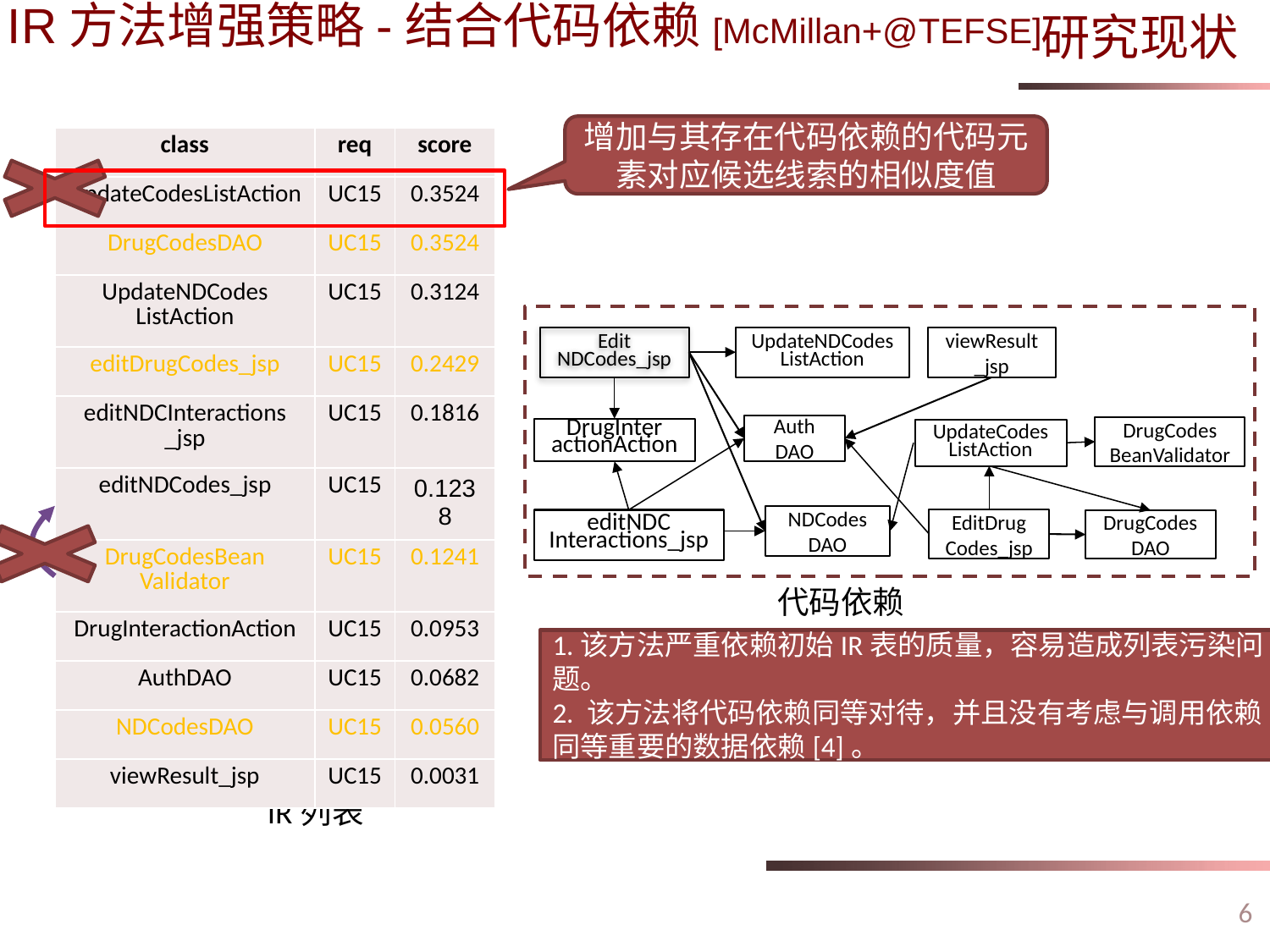

研究现状
# IR方法增强策略-结合代码依赖[McMillan+@TEFSE]
增加与其存在代码依赖的代码元素对应候选线索的相似度值
| class | req | score |
| --- | --- | --- |
| UpdateCodesListAction | UC15 | 0.3524 |
| DrugCodesDAO | UC15 | 0.3167 |
| UpdateNDCodes ListAction | UC15 | 0.3124 |
| editDrugCodes\_jsp | UC15 | 0.2112 |
| editNDCInteractions \_jsp | UC15 | 0.1816 |
| editNDCodes\_jsp | UC15 | 0.1238 |
| DrugCodesBean Validator | UC15 | 0.1045 |
| DrugInteractionAction | UC15 | 0.0953 |
| AuthDAO | UC15 | 0.0682 |
| NDCodesDAO | UC15 | 0.0487 |
| viewResult\_jsp | UC15 | 0.0031 |
| class | req | score |
| --- | --- | --- |
| UpdateCodesListAction | UC15 | 0.3524 |
| DrugCodesDAO | UC15 | 0.3524 |
| UpdateNDCodes ListAction | UC15 | 0.3124 |
| editDrugCodes\_jsp | UC15 | 0.2429 |
| editNDCInteractions \_jsp | UC15 | 0.1816 |
| editNDCodes\_jsp | UC15 | 0.1238 |
| DrugCodesBean Validator | UC15 | 0.1241 |
| DrugInteractionAction | UC15 | 0.0953 |
| AuthDAO | UC15 | 0.0682 |
| NDCodesDAO | UC15 | 0.0560 |
| viewResult\_jsp | UC15 | 0.0031 |

UpdateNDCodes
ListAction

Edit
NDCodes_jsp
viewResult_jsp
Auth
DAO
DrugCodes
BeanValidator
DrugInter
actionAction
UpdateCodes
ListAction

NDCodes
DAO
EditDrug
Codes_jsp
editNDC
Interactions_jsp
DrugCodes
DAO

代码依赖
1.该方法严重依赖初始IR表的质量，容易造成列表污染问题。
2. 该方法将代码依赖同等对待，并且没有考虑与调用依赖同等重要的数据依赖[4]。
IR列表
6